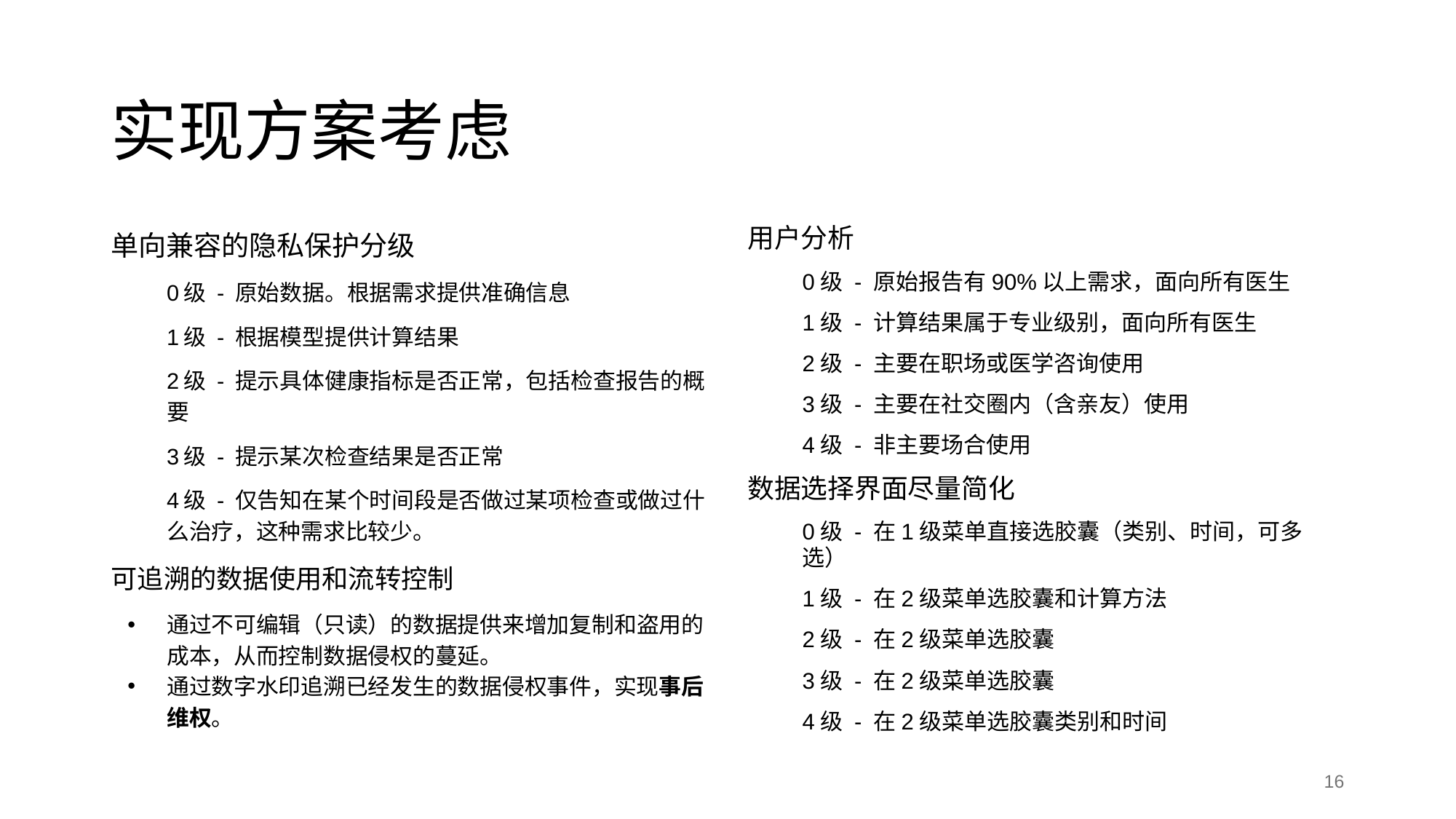

# 实现方案考虑
单向兼容的隐私保护分级
0级 - 原始数据。根据需求提供准确信息
1级 - 根据模型提供计算结果
2级 - 提示具体健康指标是否正常，包括检查报告的概要
3级 - 提示某次检查结果是否正常
4级 - 仅告知在某个时间段是否做过某项检查或做过什么治疗，这种需求比较少。
可追溯的数据使用和流转控制
通过不可编辑（只读）的数据提供来增加复制和盗用的成本，从而控制数据侵权的蔓延。
通过数字水印追溯已经发生的数据侵权事件，实现事后维权。

用户分析
0级 - 原始报告有90%以上需求，面向所有医生
1级 - 计算结果属于专业级别，面向所有医生
2级 - 主要在职场或医学咨询使用
3级 - 主要在社交圈内（含亲友）使用
4级 - 非主要场合使用
数据选择界面尽量简化
0级 - 在1级菜单直接选胶囊（类别、时间，可多选）
1级 - 在2级菜单选胶囊和计算方法
2级 - 在2级菜单选胶囊
3级 - 在2级菜单选胶囊
4级 - 在2级菜单选胶囊类别和时间

16